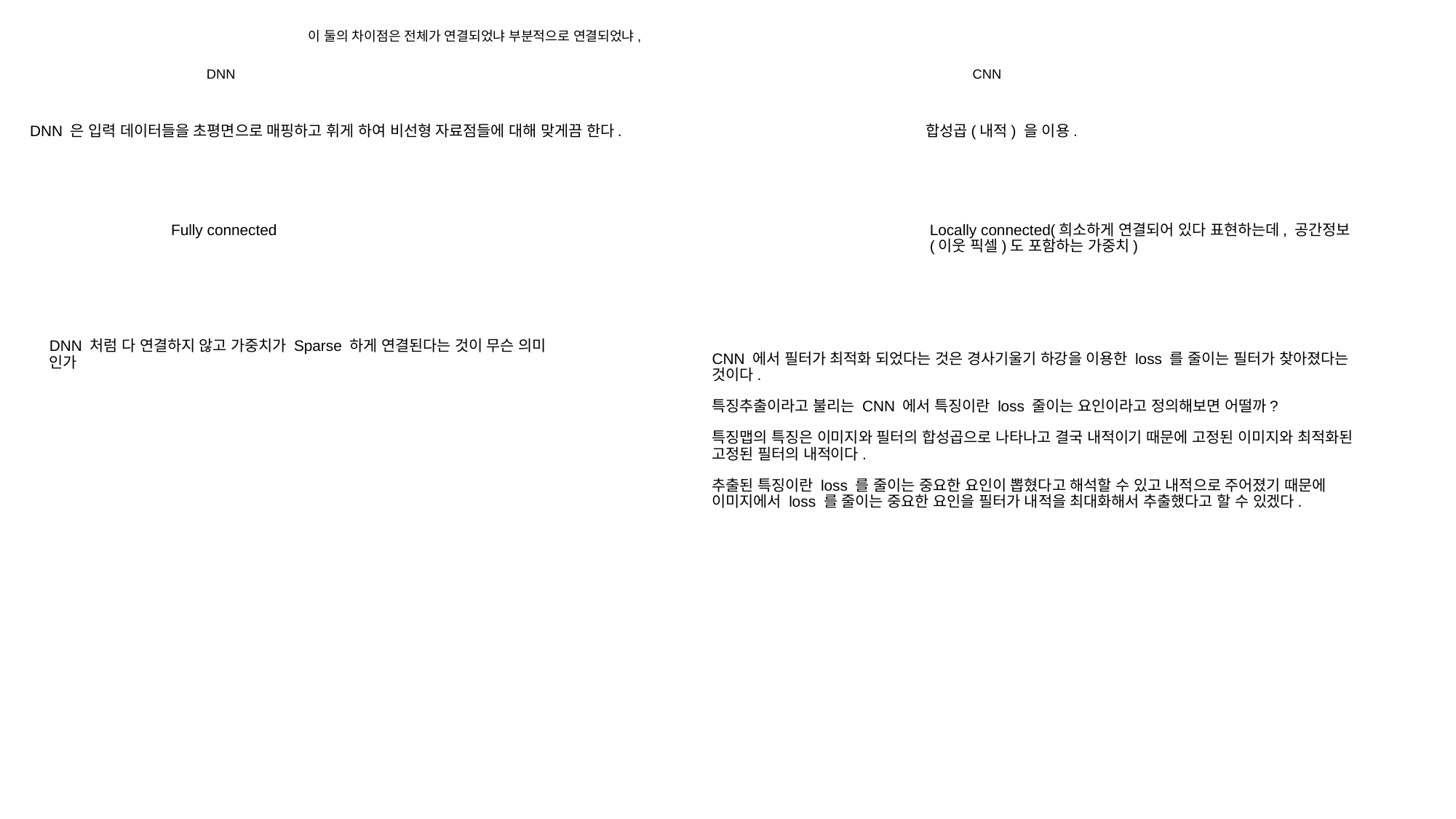

이 둘의 차이점은 전체가 연결되었냐 부분적으로 연결되었냐,
DNN
CNN
DNN 은 입력 데이터들을 초평면으로 매핑하고 휘게 하여 비선형 자료점들에 대해 맞게끔 한다.
합성곱(내적) 을 이용.
Fully connected
Locally connected(희소하게 연결되어 있다 표현하는데, 공간정보(이웃 픽셀)도 포함하는 가중치)
DNN 처럼 다 연결하지 않고 가중치가 Sparse 하게 연결된다는 것이 무슨 의미 인가
CNN 에서 필터가 최적화 되었다는 것은 경사기울기 하강을 이용한 loss 를 줄이는 필터가 찾아졌다는 것이다.
특징추출이라고 불리는 CNN 에서 특징이란 loss 줄이는 요인이라고 정의해보면 어떨까?
특징맵의 특징은 이미지와 필터의 합성곱으로 나타나고 결국 내적이기 때문에 고정된 이미지와 최적화된 고정된 필터의 내적이다.
추출된 특징이란 loss 를 줄이는 중요한 요인이 뽑혔다고 해석할 수 있고 내적으로 주어졌기 때문에 이미지에서 loss 를 줄이는 중요한 요인을 필터가 내적을 최대화해서 추출했다고 할 수 있겠다.